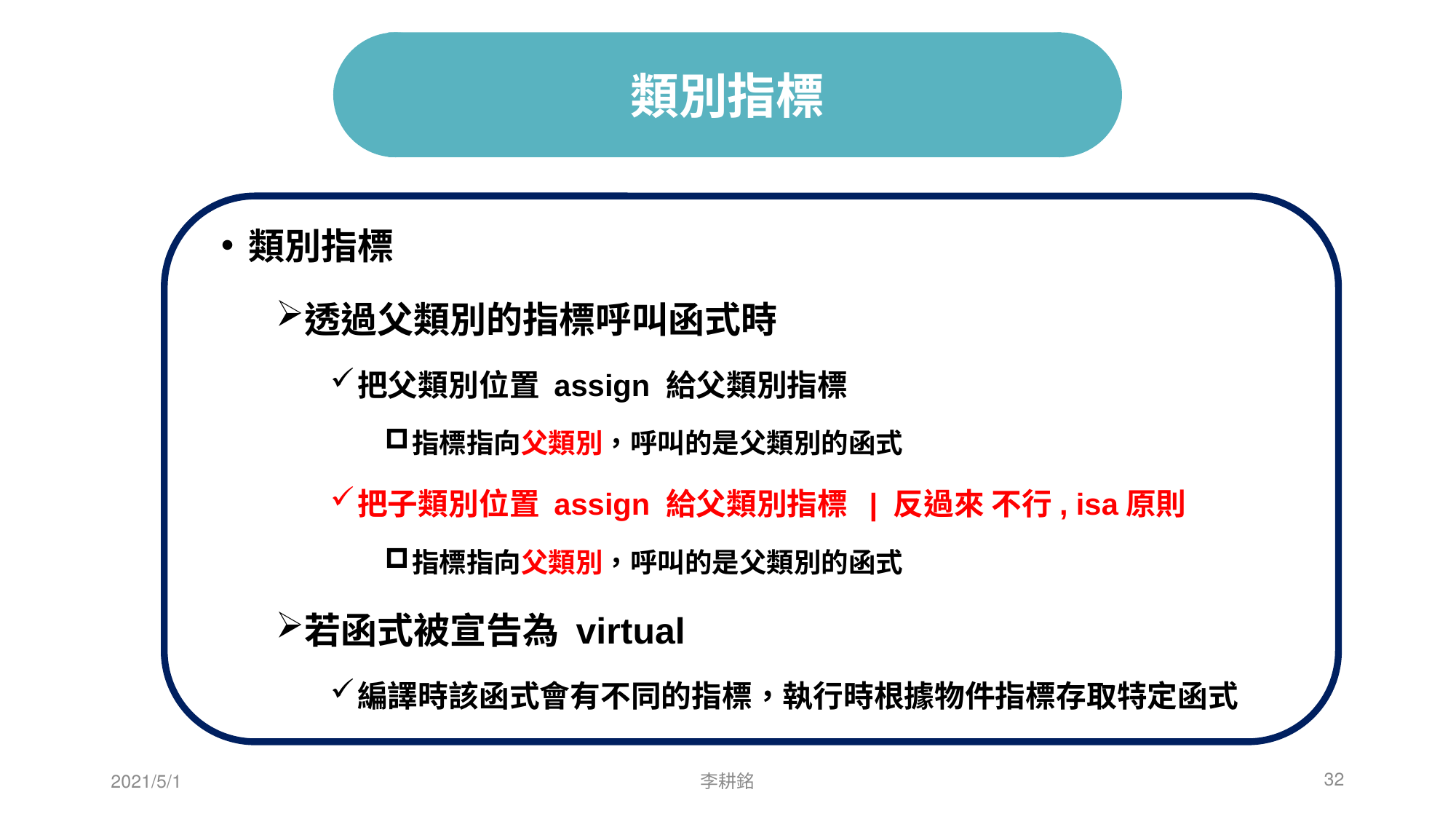

# 類別指標

類別指標
透過父類別的指標呼叫函式時
把父類別位置 assign 給父類別指標
指標指向父類別，呼叫的是父類別的函式
把子類別位置 assign 給父類別指標  | 反過來 不行, isa原則
指標指向父類別，呼叫的是父類別的函式
若函式被宣告為 virtual
編譯時該函式會有不同的指標，執行時根據物件指標存取特定函式

2021/5/1
李耕銘
32